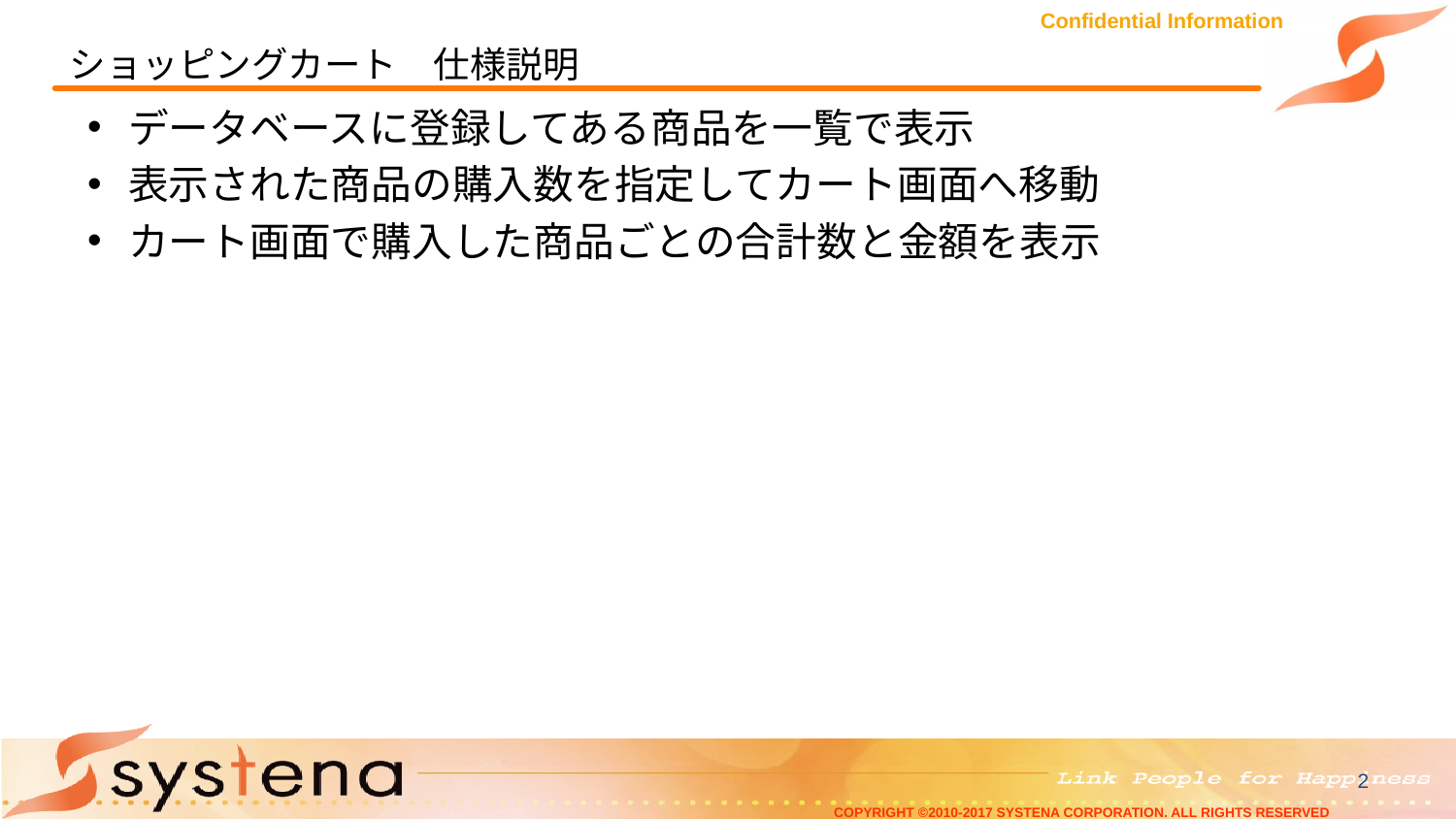

# ショッピングカート　仕様説明
データベースに登録してある商品を一覧で表示
表示された商品の購入数を指定してカート画面へ移動
カート画面で購入した商品ごとの合計数と金額を表示

2